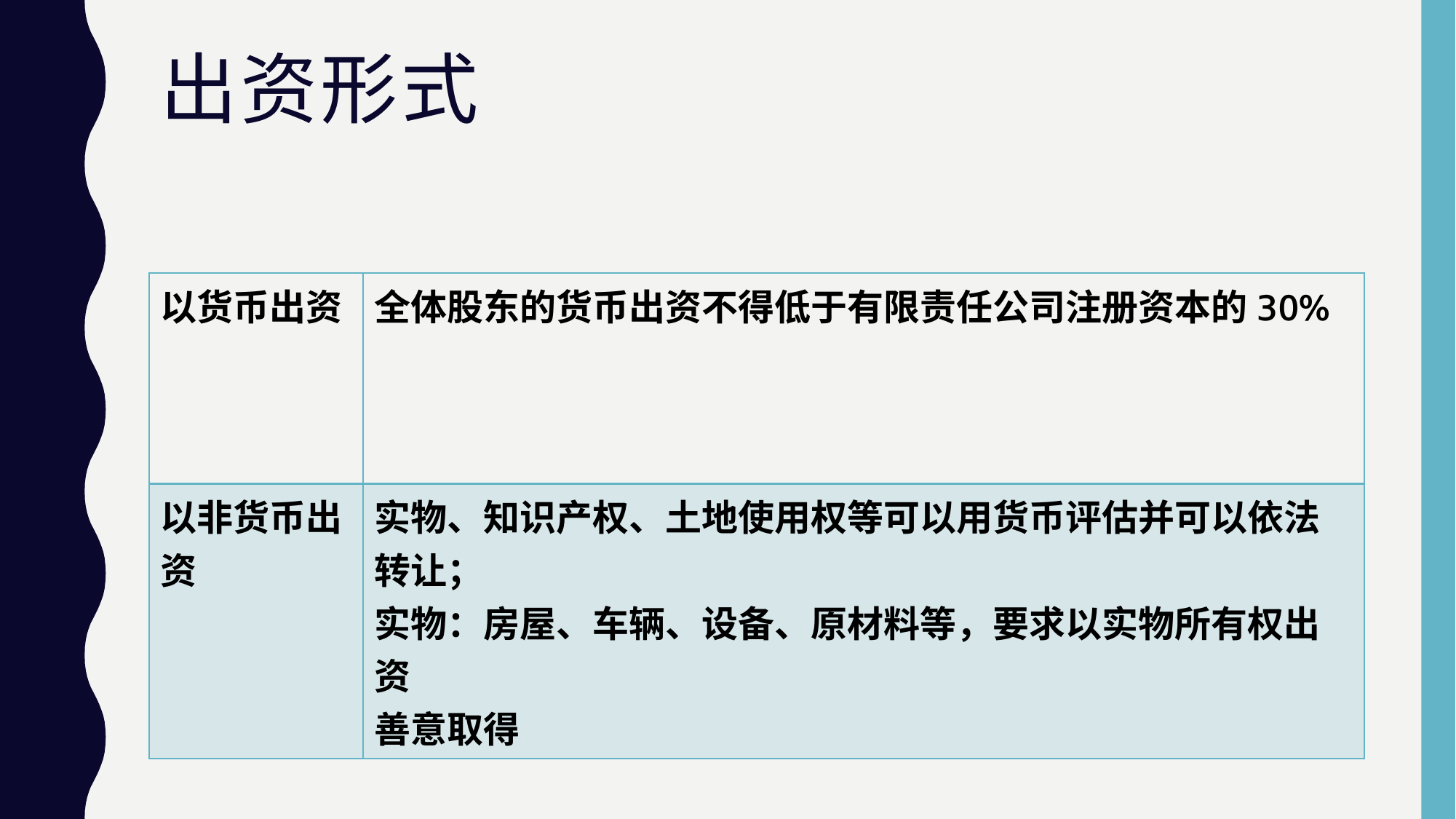

# 出资形式
| 以货币出资 | 全体股东的货币出资不得低于有限责任公司注册资本的30% |
| --- | --- |
| 以非货币出资 | 实物、知识产权、土地使用权等可以用货币评估并可以依法转让； 实物：房屋、车辆、设备、原材料等，要求以实物所有权出资 善意取得 |